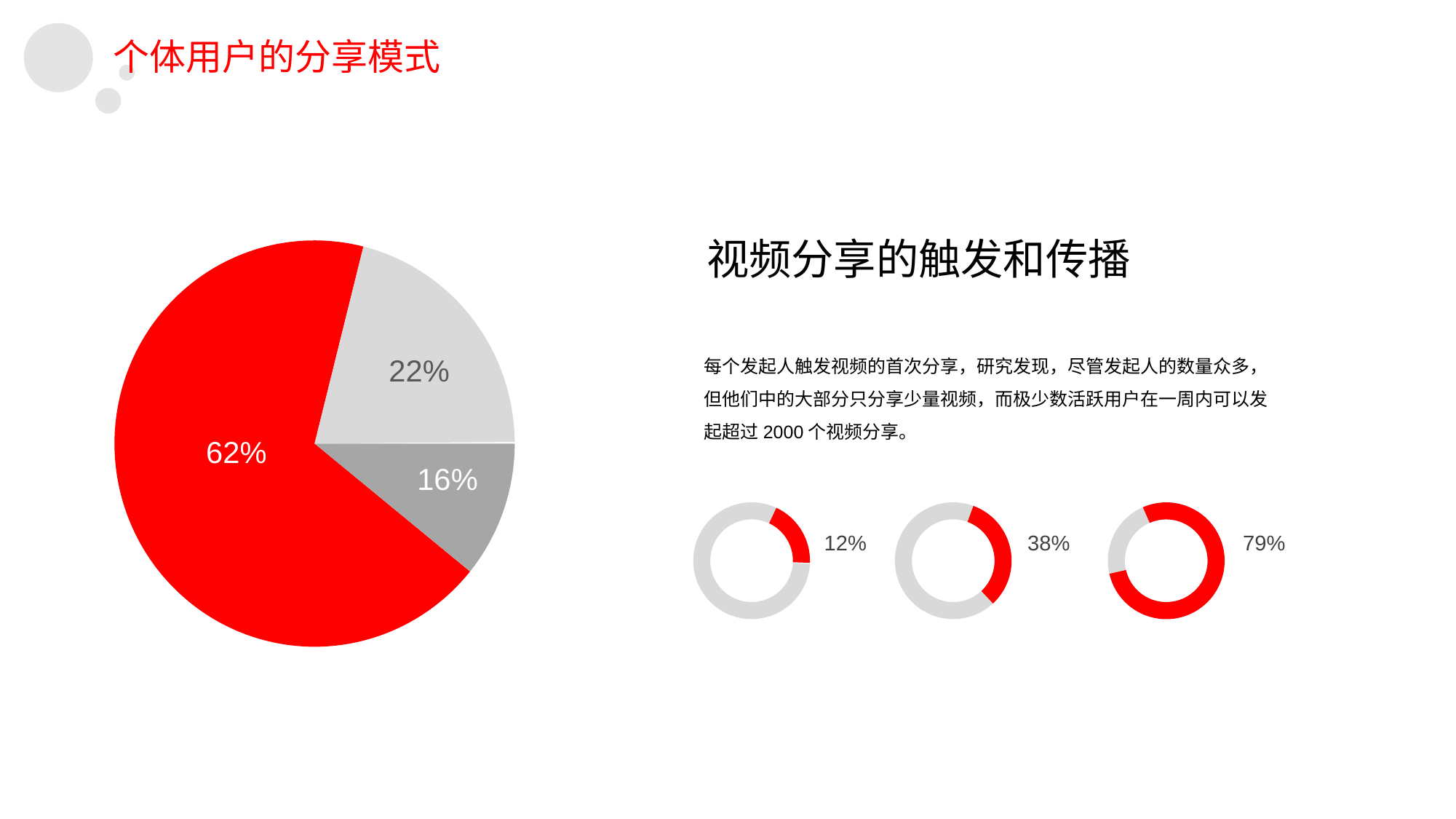

个体用户的分享模式
视频分享的触发和传播

每个发起人触发视频的首次分享，研究发现，尽管发起人的数量众多，但他们中的大部分只分享少量视频，而极少数活跃用户在一周内可以发起超过2000个视频分享。
22%
62%
16%

79%
38%
12%